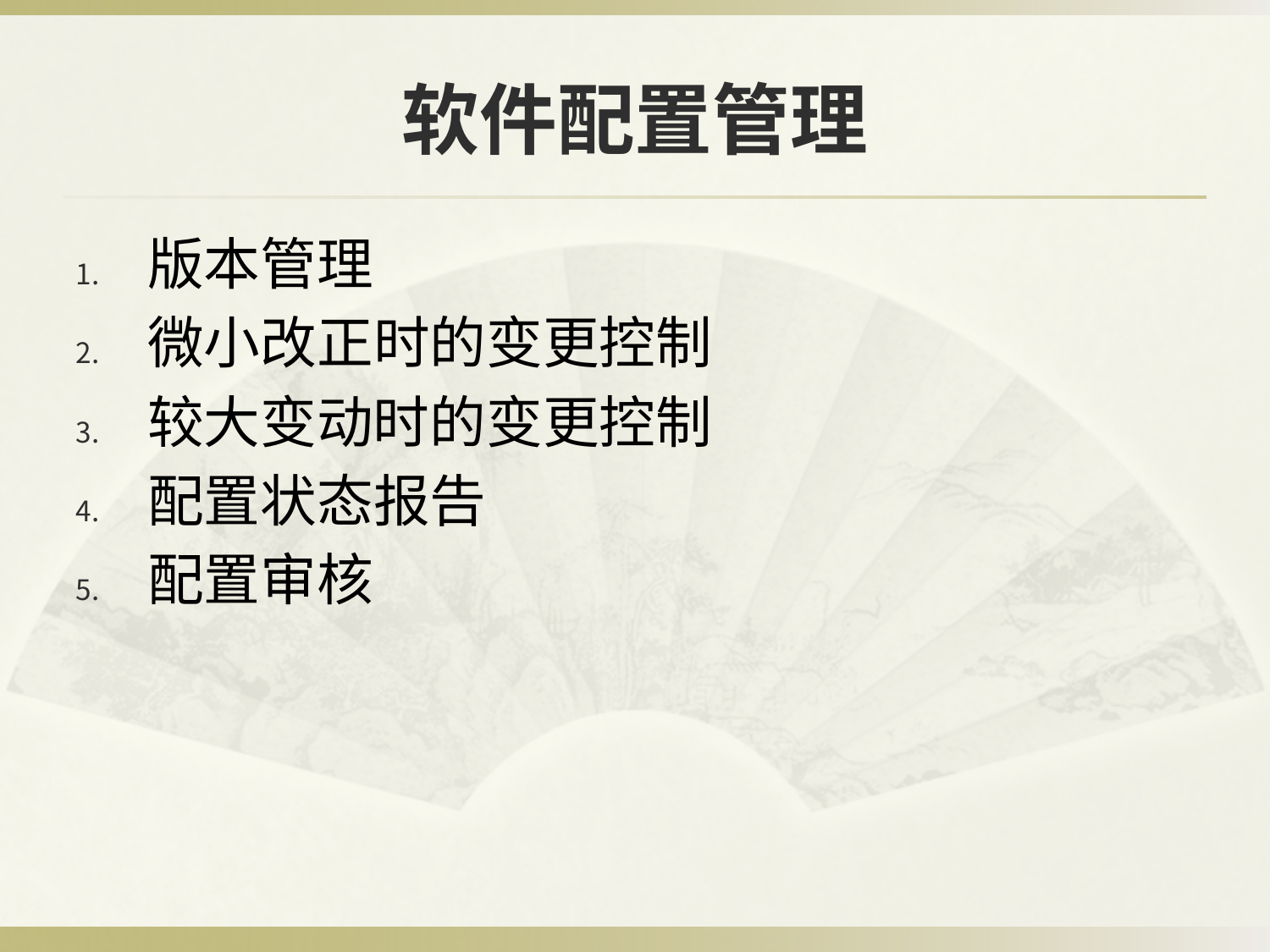

# 软件配置管理
版本管理
微小改正时的变更控制
较大变动时的变更控制
配置状态报告
配置审核